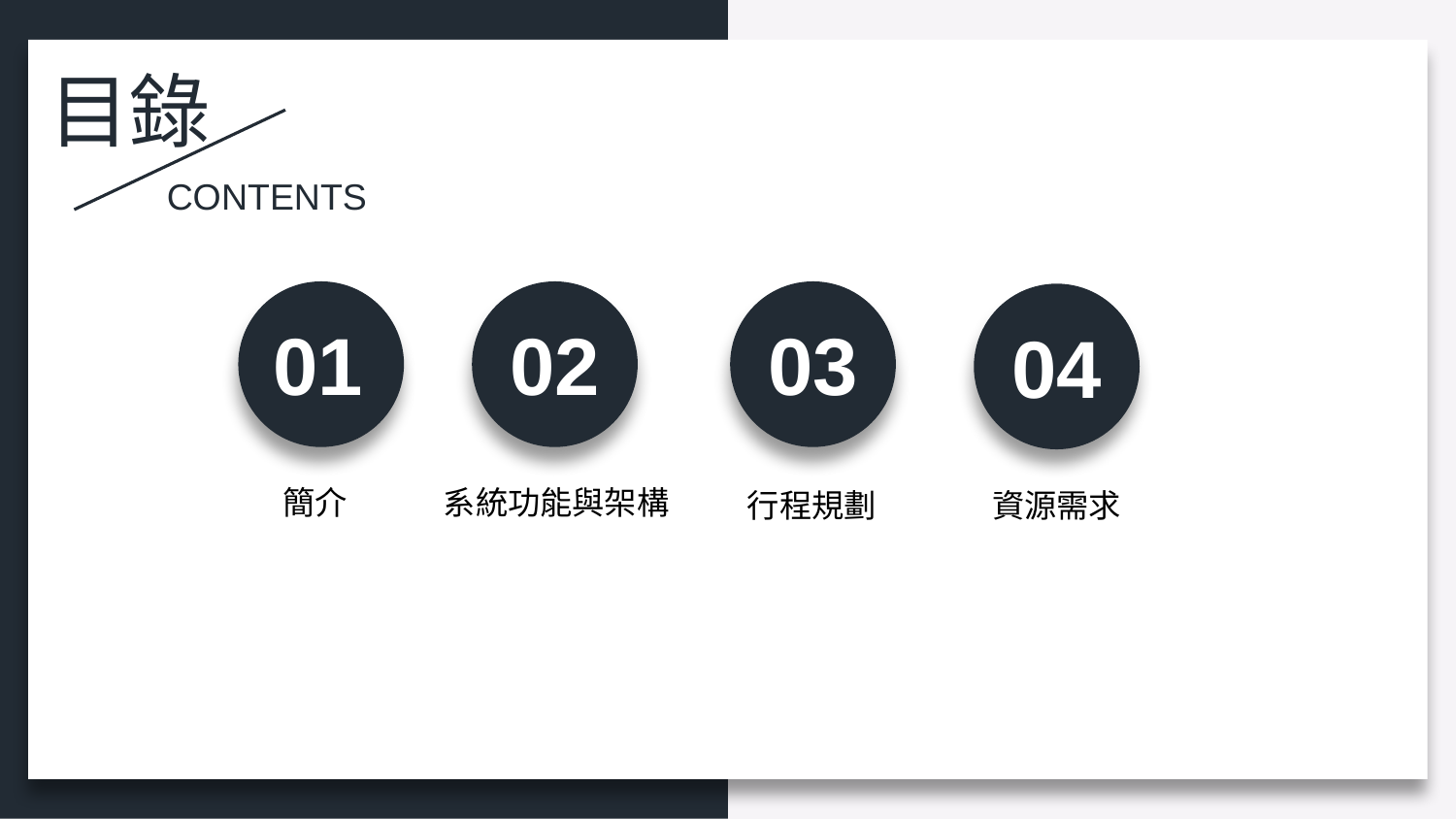

目錄
CONTENTS

01
02
03
04
簡介
系統功能與架構
行程規劃
資源需求